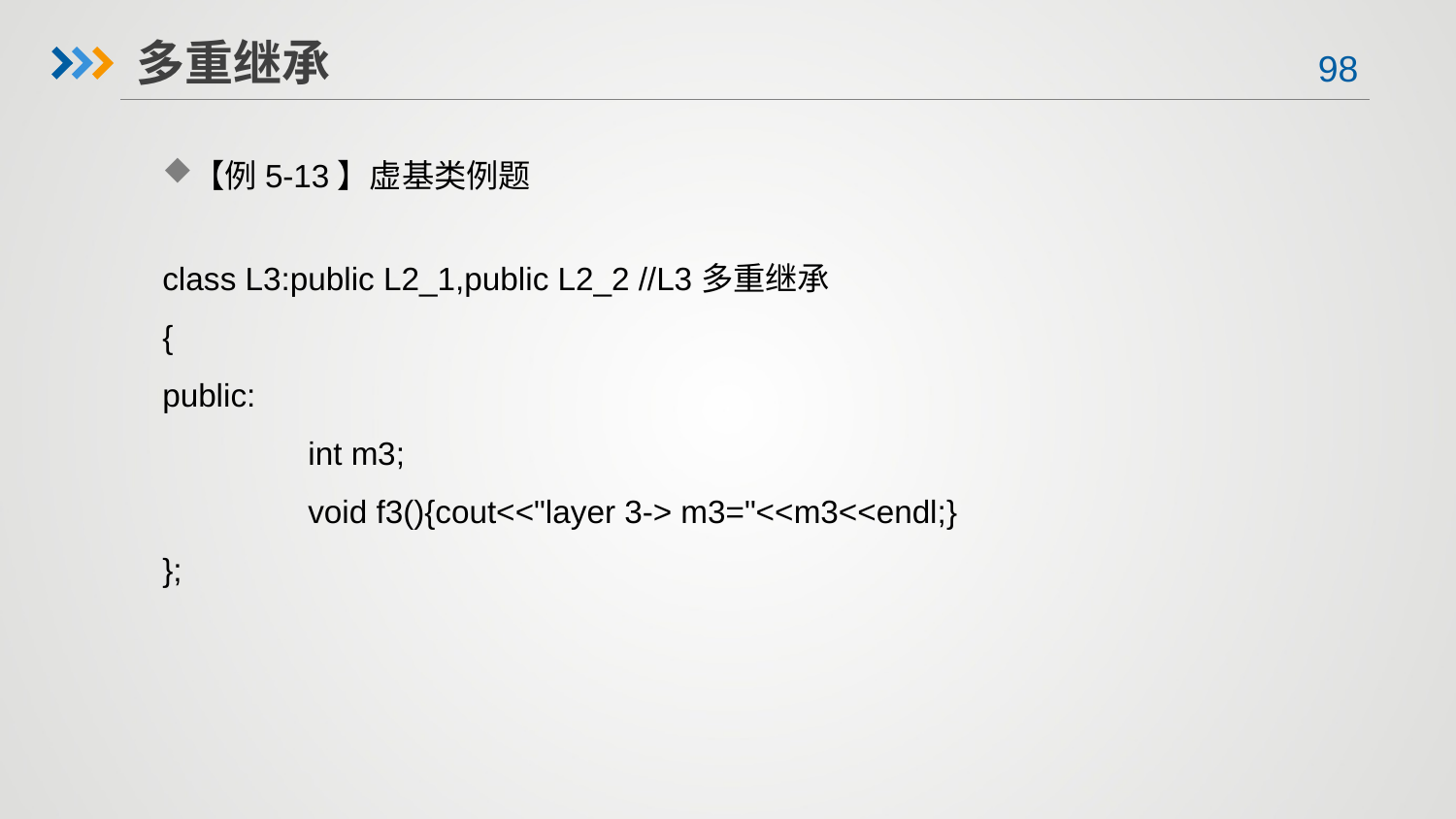

多重继承
【例5-13】虚基类例题

class L3:public L2_1,public L2_2 //L3多重继承
{
public:
 	int m3;
 	void f3(){cout<<"layer 3-> m3="<<m3<<endl;}
};